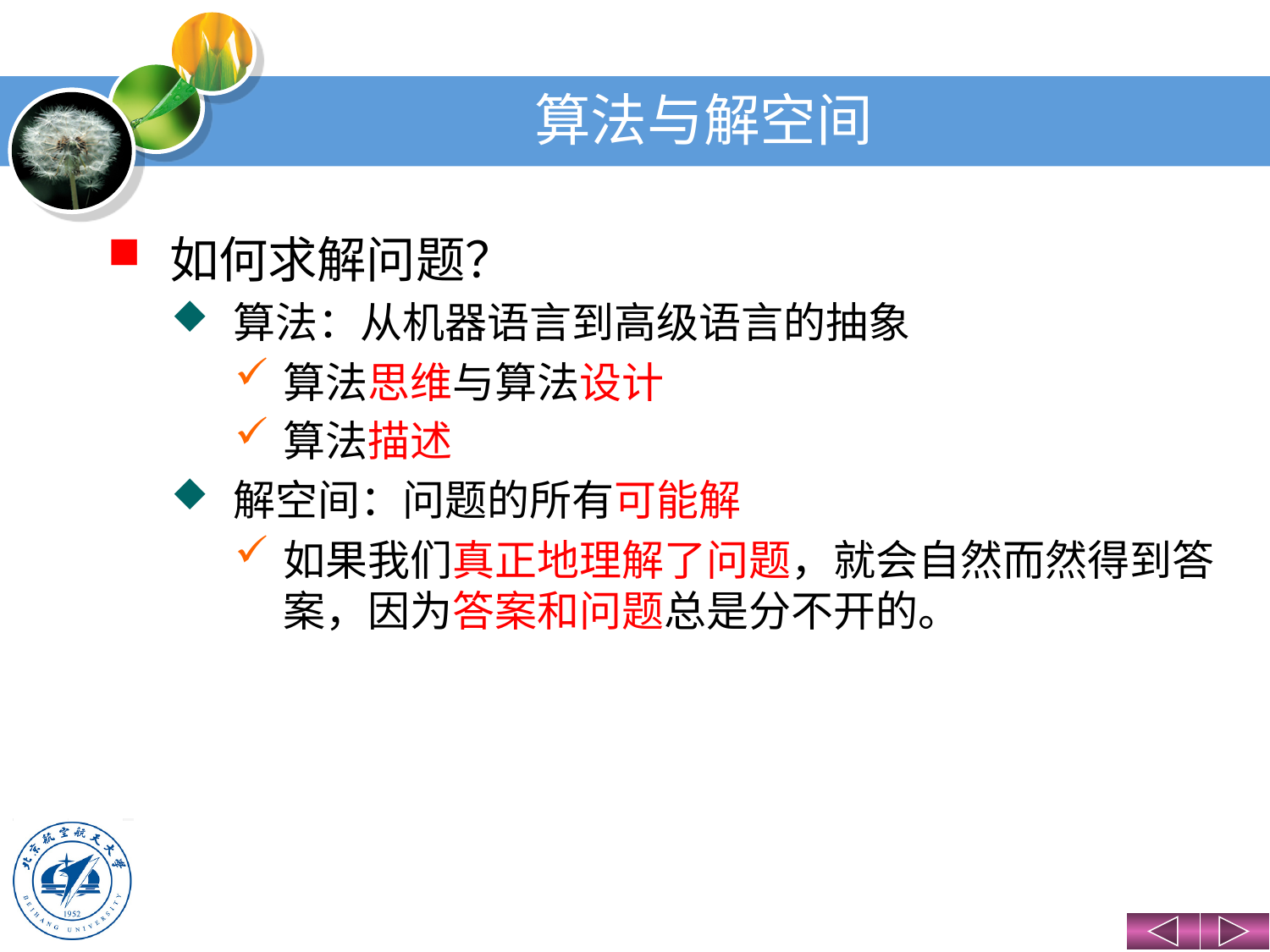

# 算法与解空间
如何求解问题？
算法：从机器语言到高级语言的抽象
算法思维与算法设计
算法描述
解空间：问题的所有可能解
如果我们真正地理解了问题，就会自然而然得到答案，因为答案和问题总是分不开的。

15